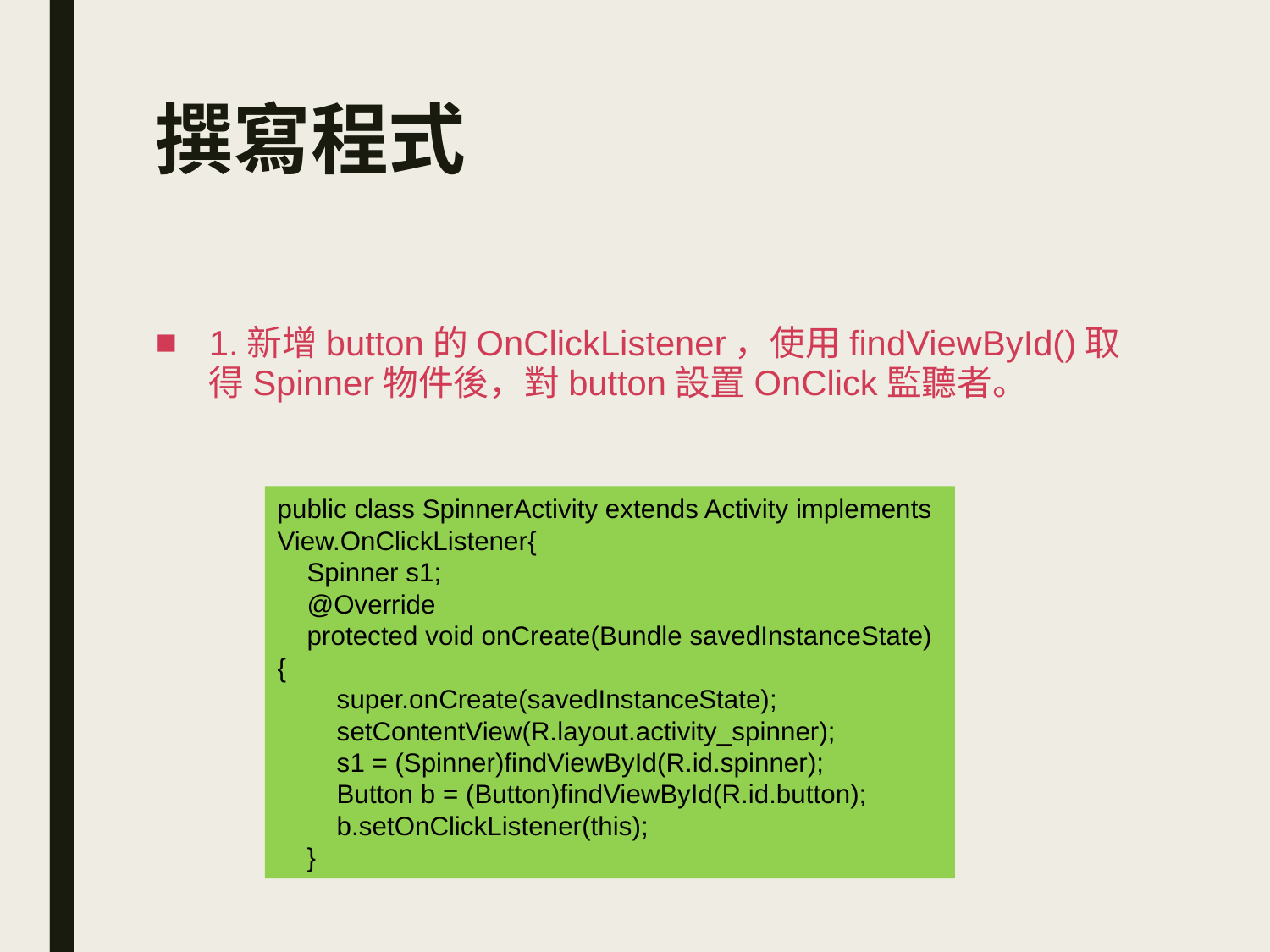

# 撰寫程式
1.新增button的OnClickListener，使用findViewById()取得Spinner物件後，對button設置OnClick監聽者。

public class SpinnerActivity extends Activity implements View.OnClickListener{
    Spinner s1;
    @Override
    protected void onCreate(Bundle savedInstanceState) {
        super.onCreate(savedInstanceState);
        setContentView(R.layout.activity_spinner);
        s1 = (Spinner)findViewById(R.id.spinner);
        Button b = (Button)findViewById(R.id.button);
        b.setOnClickListener(this);
    }